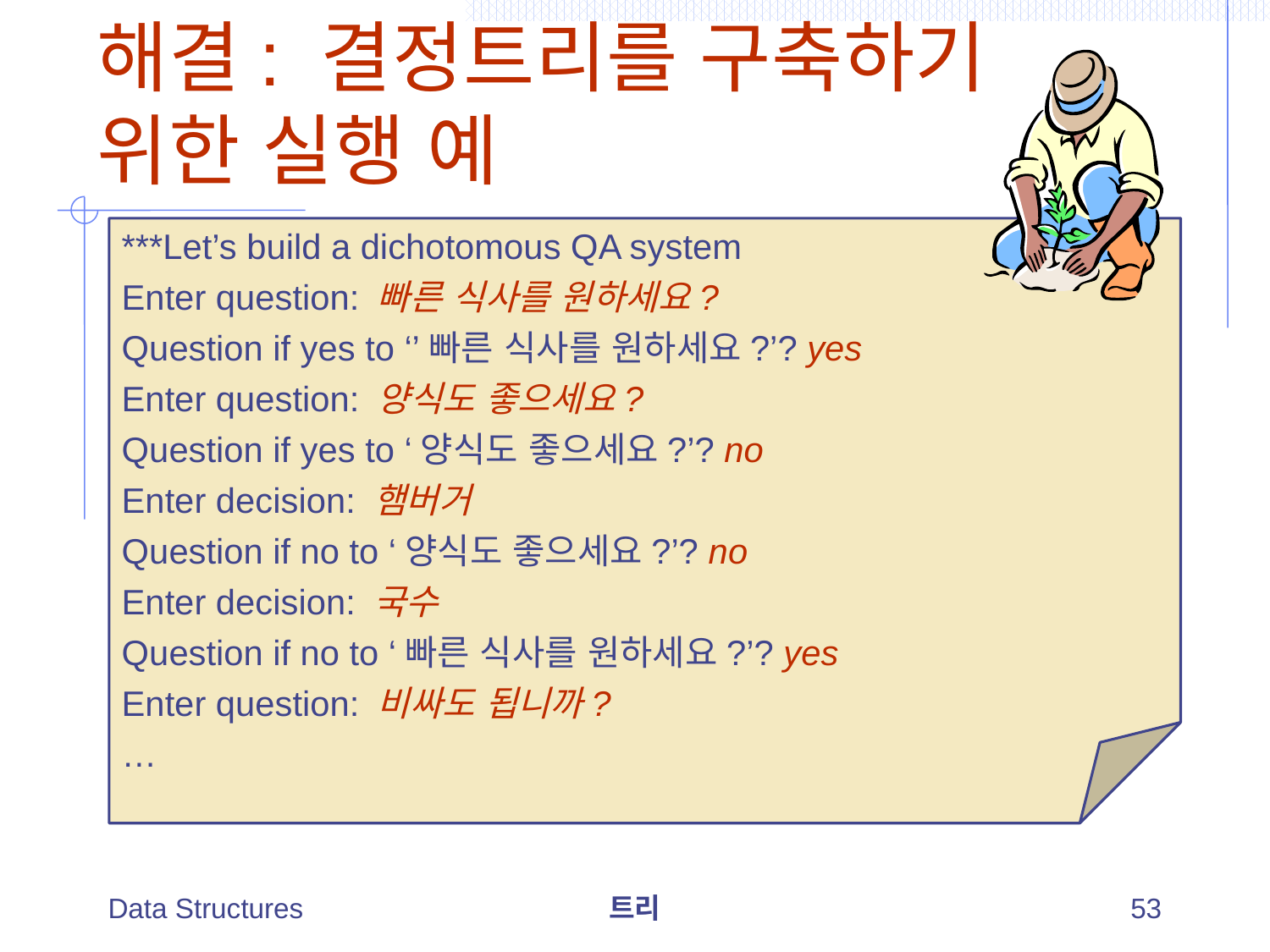

# 해결: 결정트리를 구축하기 위한 실행 예

***Let’s build a dichotomous QA system
Enter question: 빠른 식사를 원하세요?
Question if yes to ‘’빠른 식사를 원하세요?’? yes
Enter question: 양식도 좋으세요?
Question if yes to ‘양식도 좋으세요?’? no
Enter decision: 햄버거
Question if no to ‘양식도 좋으세요?’? no
Enter decision: 국수
Question if no to ‘빠른 식사를 원하세요?’? yes
Enter question: 비싸도 됩니까?
…
Data Structures
트리
53